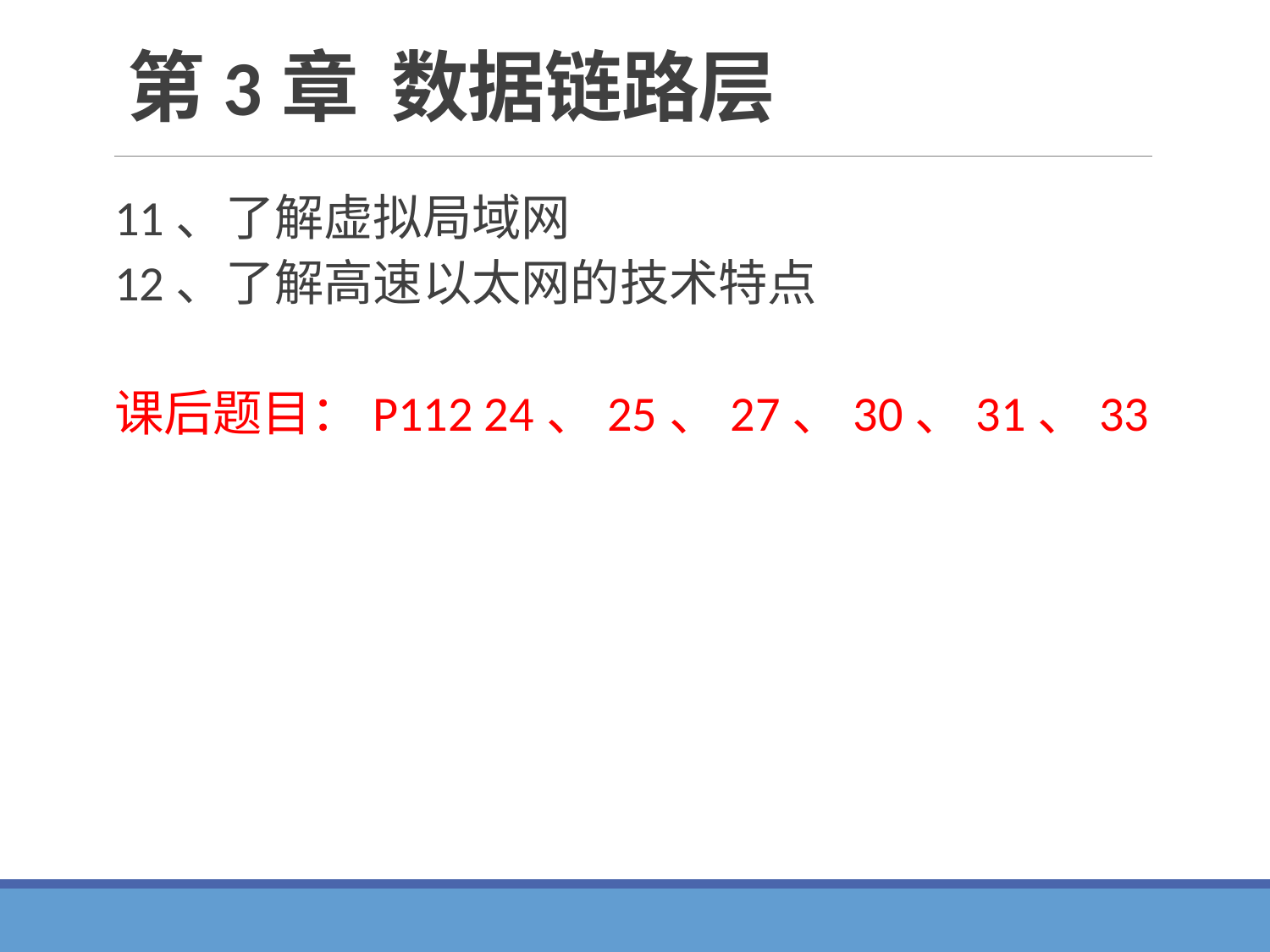

# 第3章  数据链路层
11、了解虚拟局域网
12、了解高速以太网的技术特点

课后题目：P112 24、25、27、30、31、33